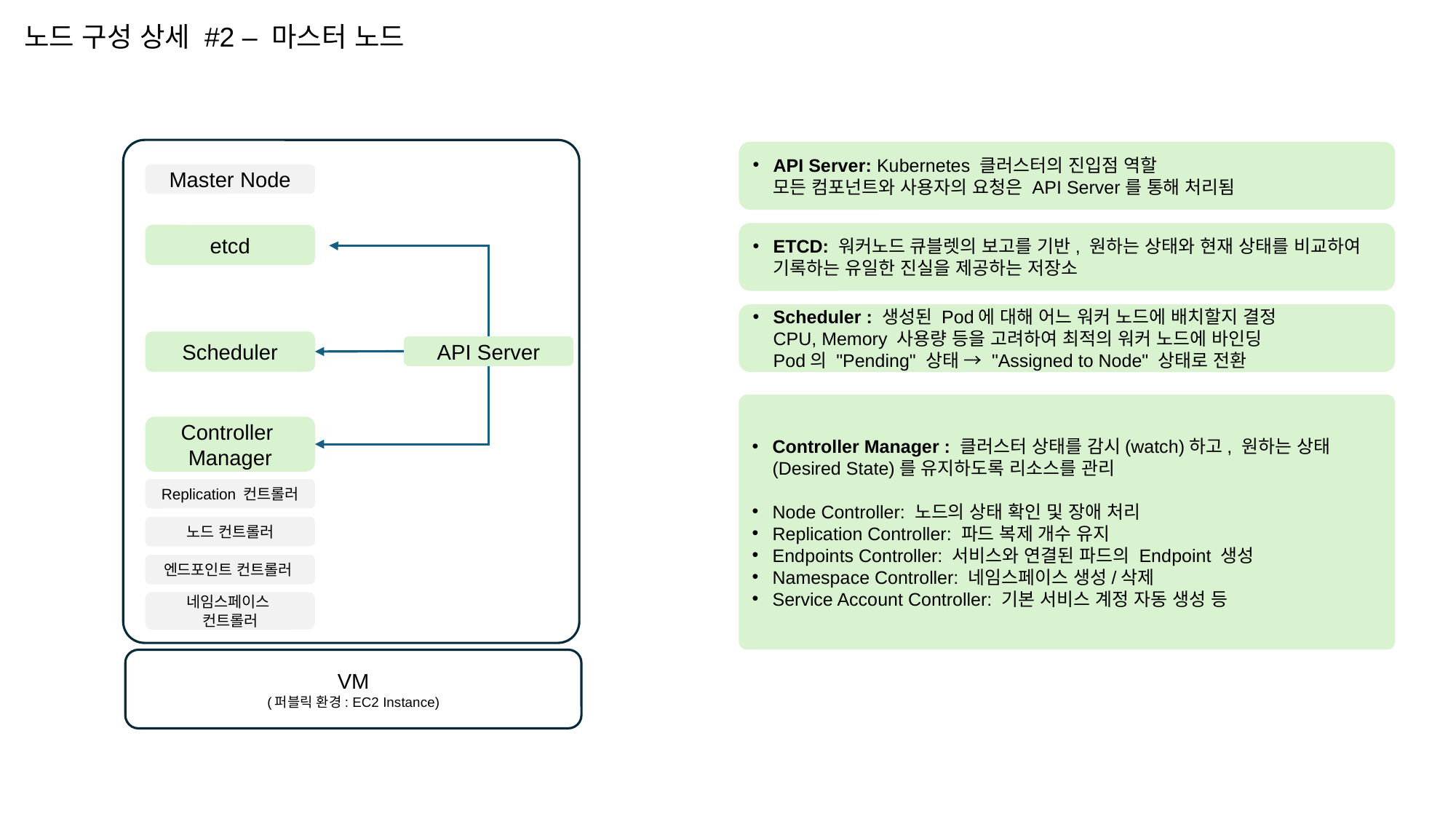

노드 구성 상세 #2 – 마스터 노드

API Server: Kubernetes 클러스터의 진입점 역할
모든 컴포넌트와 사용자의 요청은 API Server를 통해 처리됨
Master Node
ETCD: 워커노드 큐블렛의 보고를 기반, 원하는 상태와 현재 상태를 비교하여 기록하는 유일한 진실을 제공하는 저장소
etcd
Scheduler : 생성된 Pod에 대해 어느 워커 노드에 배치할지 결정
CPU, Memory 사용량 등을 고려하여 최적의 워커 노드에 바인딩
Pod의 "Pending" 상태 → "Assigned to Node" 상태로 전환
Scheduler
API Server
Controller Manager : 클러스터 상태를 감시(watch)하고, 원하는 상태(Desired State)를 유지하도록 리소스를 관리

Node Controller: 노드의 상태 확인 및 장애 처리
Replication Controller: 파드 복제 개수 유지
Endpoints Controller: 서비스와 연결된 파드의 Endpoint 생성
Namespace Controller: 네임스페이스 생성/삭제
Service Account Controller: 기본 서비스 계정 자동 생성 등
Controller
Manager
Replication 컨트롤러
노드 컨트롤러
엔드포인트 컨트롤러
네임스페이스
컨트롤러
VM
(퍼블릭 환경: EC2 Instance)